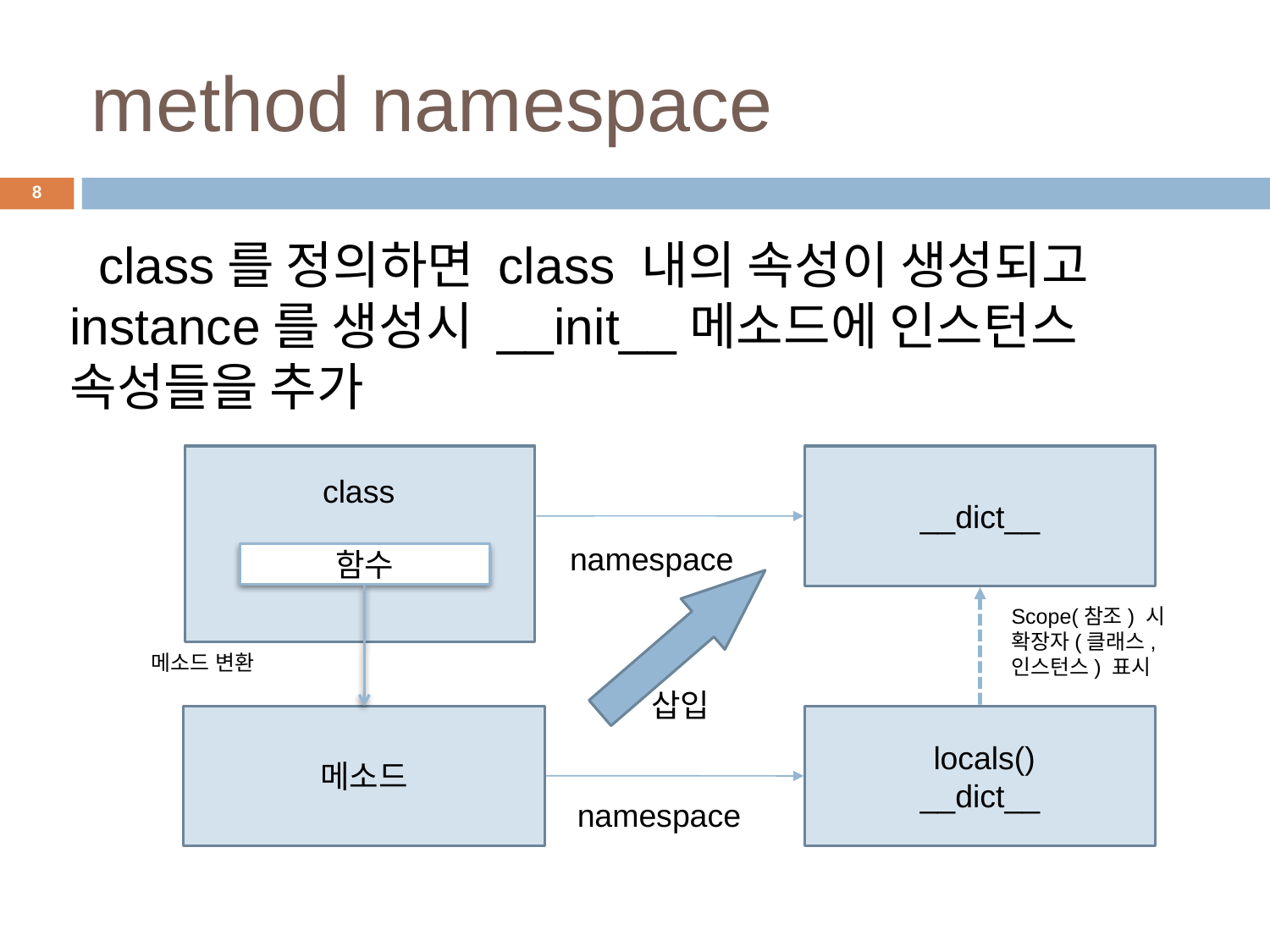

# method namespace
8
  class를 정의하면 class 내의 속성이 생성되고 instance를 생성시 __init__메소드에 인스턴스 속성들을 추가

class

__dict__

namespace
함수

Scope(참조) 시 확장자(클래스, 인스턴스) 표시
메소드 변환
삽입

메소드

 locals()
__dict__

namespace